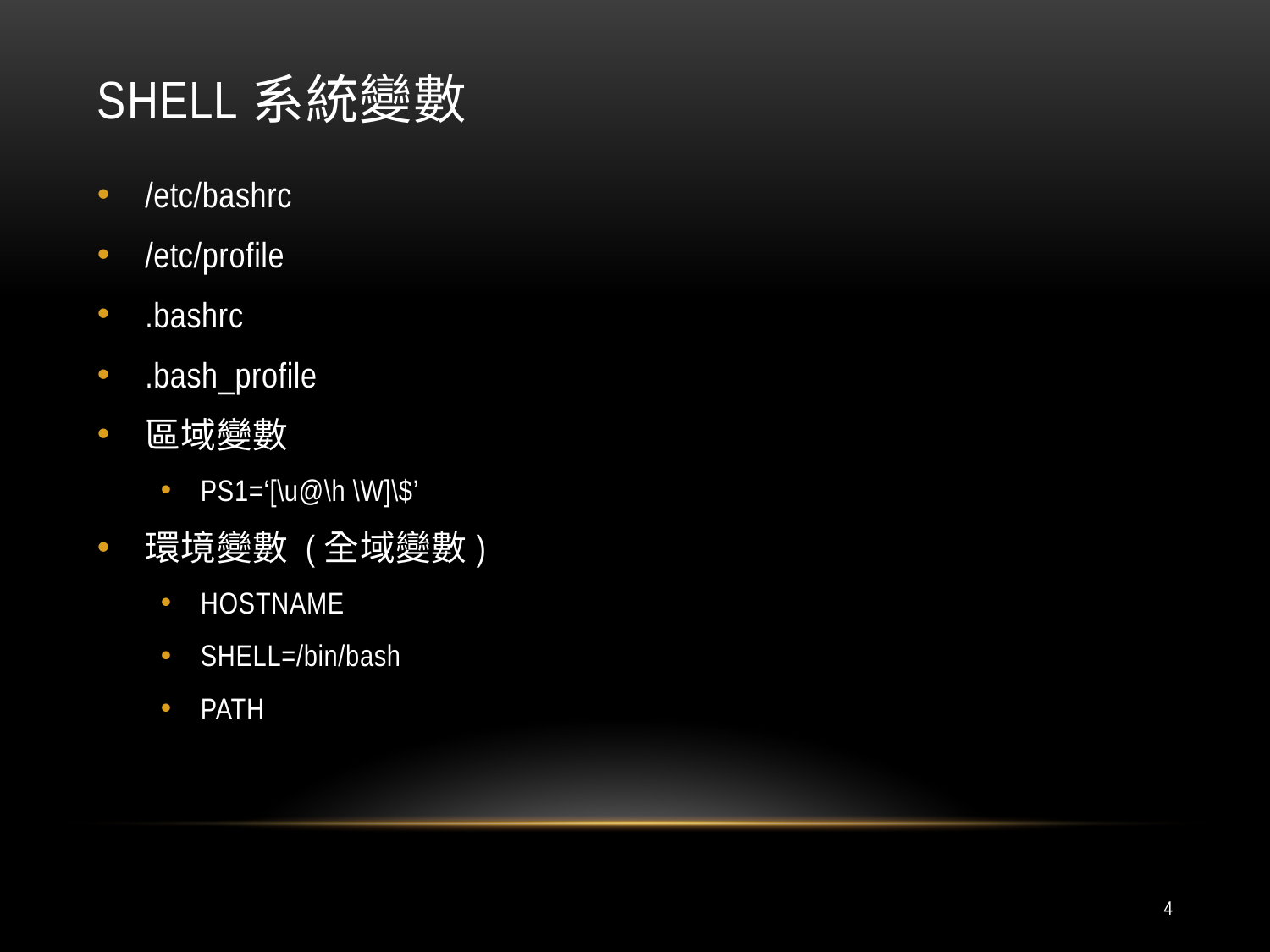

# shell系統變數
/etc/bashrc
/etc/profile
.bashrc
.bash_profile
區域變數
PS1=‘[\u@\h \W]\$’
環境變數 (全域變數)
HOSTNAME
SHELL=/bin/bash
PATH
4